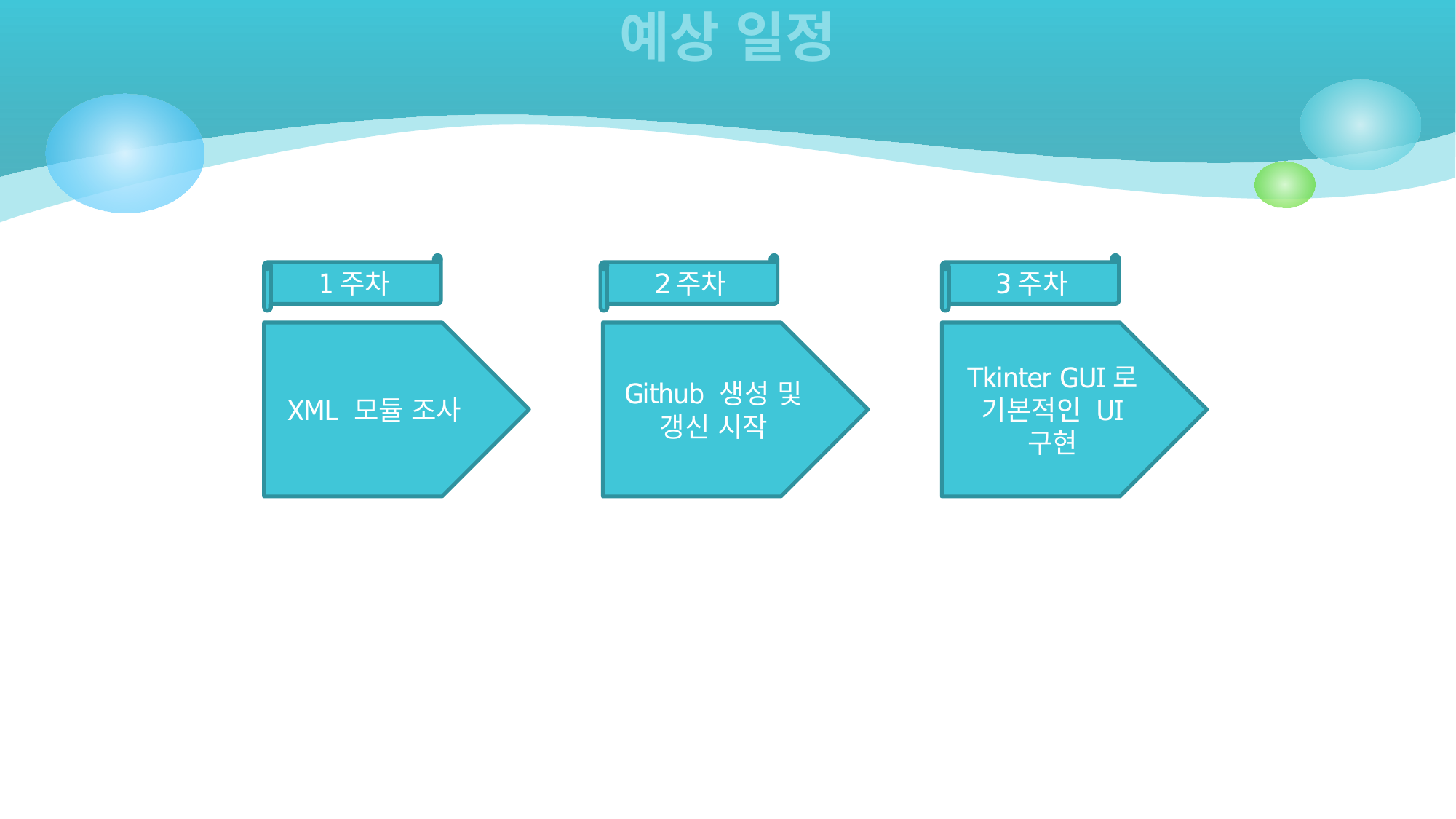

# 예상 일정
3주차
1주차
2주차
XML 모듈 조사
Github 생성 및 갱신 시작
Tkinter GUI로 기본적인 UI 구현